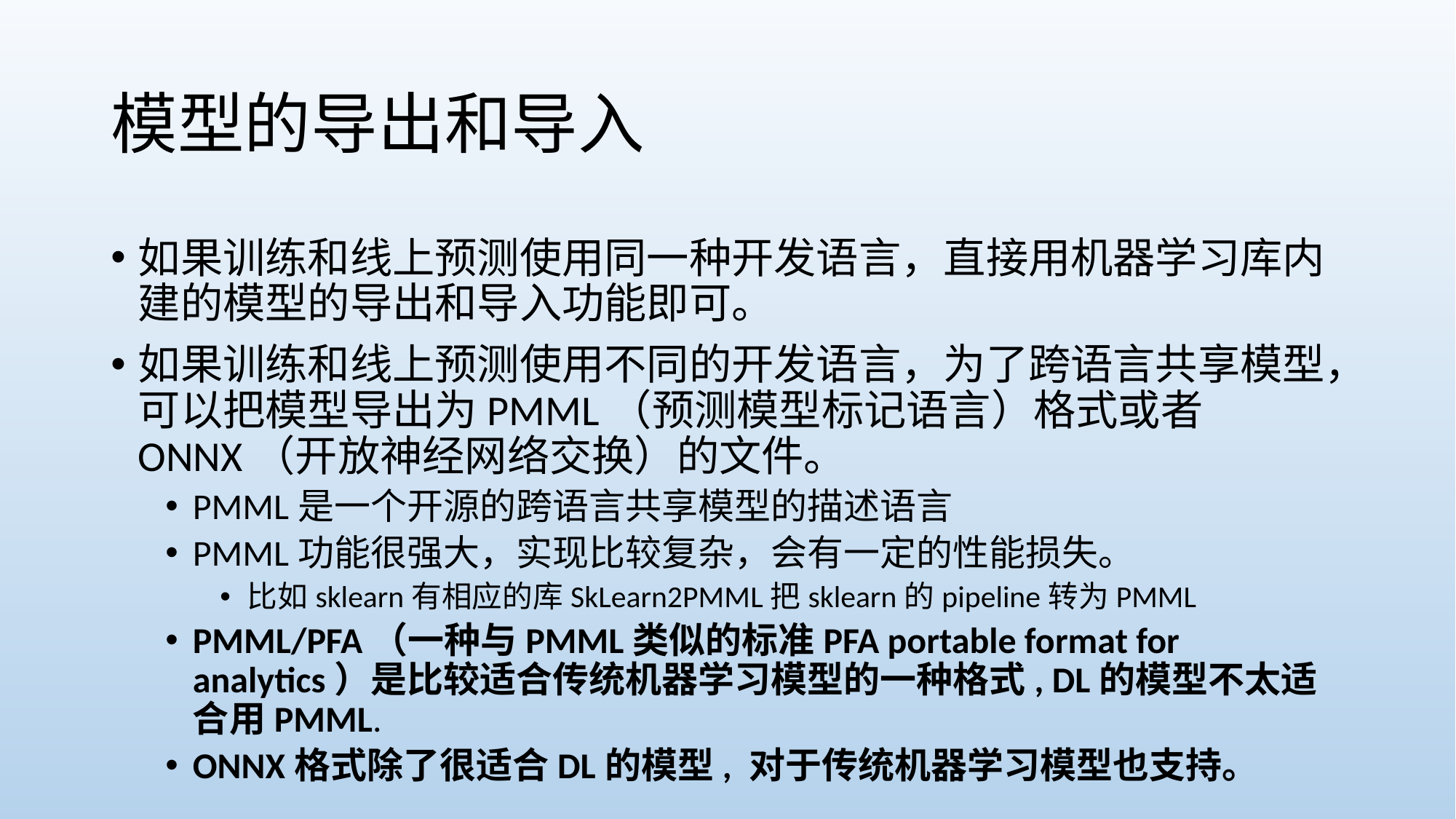

# 模型的导出和导入
如果训练和线上预测使用同一种开发语言，直接用机器学习库内建的模型的导出和导入功能即可。
如果训练和线上预测使用不同的开发语言，为了跨语言共享模型，可以把模型导出为PMML（预测模型标记语言）格式或者ONNX（开放神经网络交换）的文件。
PMML是一个开源的跨语言共享模型的描述语言
PMML功能很强大，实现比较复杂，会有一定的性能损失。
比如sklearn有相应的库SkLearn2PMML把sklearn的pipeline转为PMML
PMML/PFA（一种与PMML类似的标准PFA portable format for analytics）是比较适合传统机器学习模型的一种格式, DL的模型不太适合用PMML.
ONNX格式除了很适合DL的模型, 对于传统机器学习模型也支持。